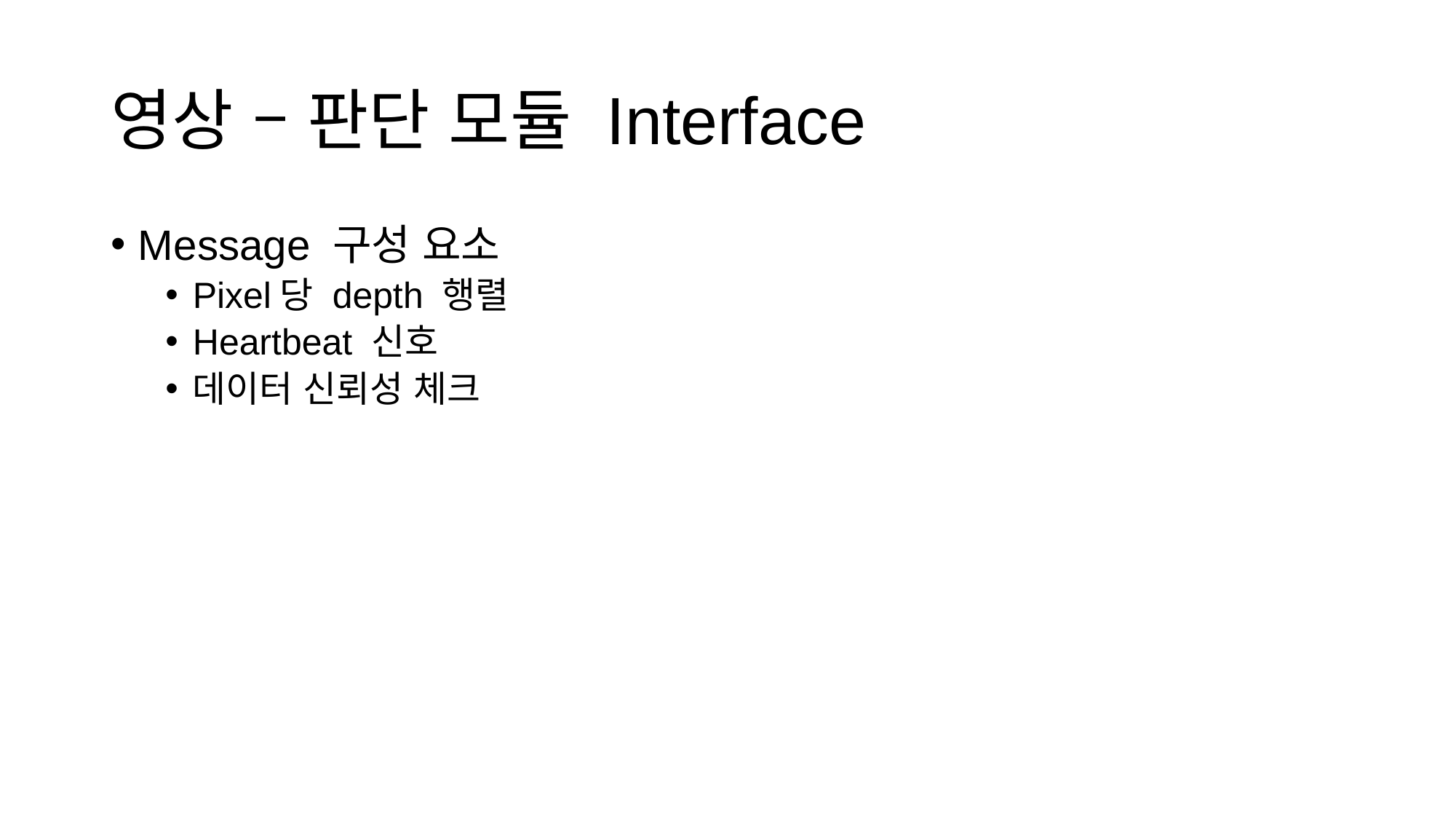

# 영상 – 판단 모듈 Interface
Message 구성 요소
Pixel당 depth 행렬
Heartbeat 신호
데이터 신뢰성 체크